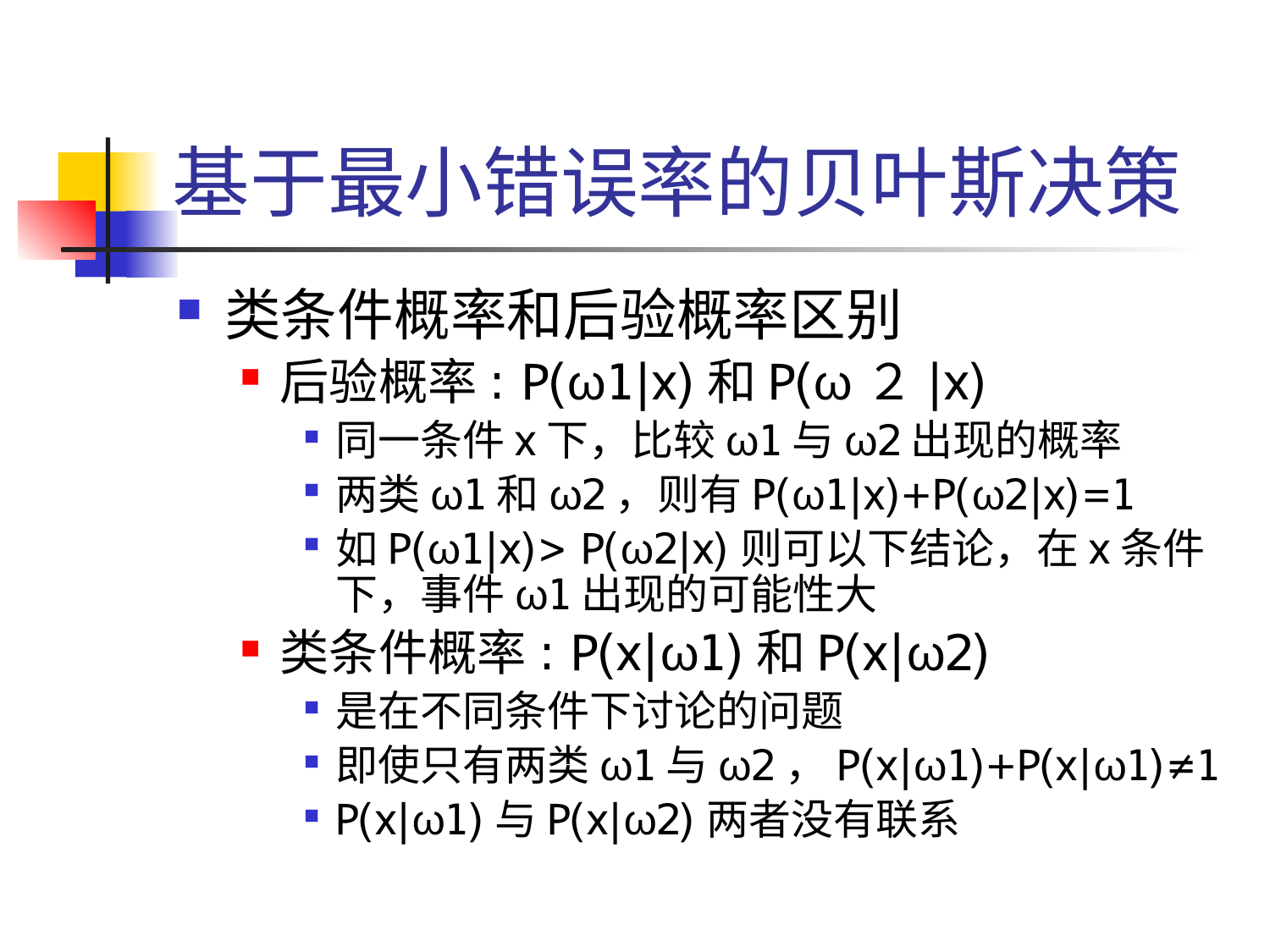

# 基于最小错误率的贝叶斯决策
类条件概率和后验概率区别
后验概率: P(ω1|x)和P(ω２|x)
同一条件x下，比较ω1与ω2出现的概率
两类ω1和ω2，则有P(ω1|x)+P(ω2|x)=1
如P(ω1|x)> P(ω2|x)则可以下结论，在x条件下，事件ω1出现的可能性大
类条件概率: P(x|ω1)和P(x|ω2)
是在不同条件下讨论的问题
即使只有两类ω1与ω2，P(x|ω1)+P(x|ω1)≠1
P(x|ω1)与P(x|ω2)两者没有联系